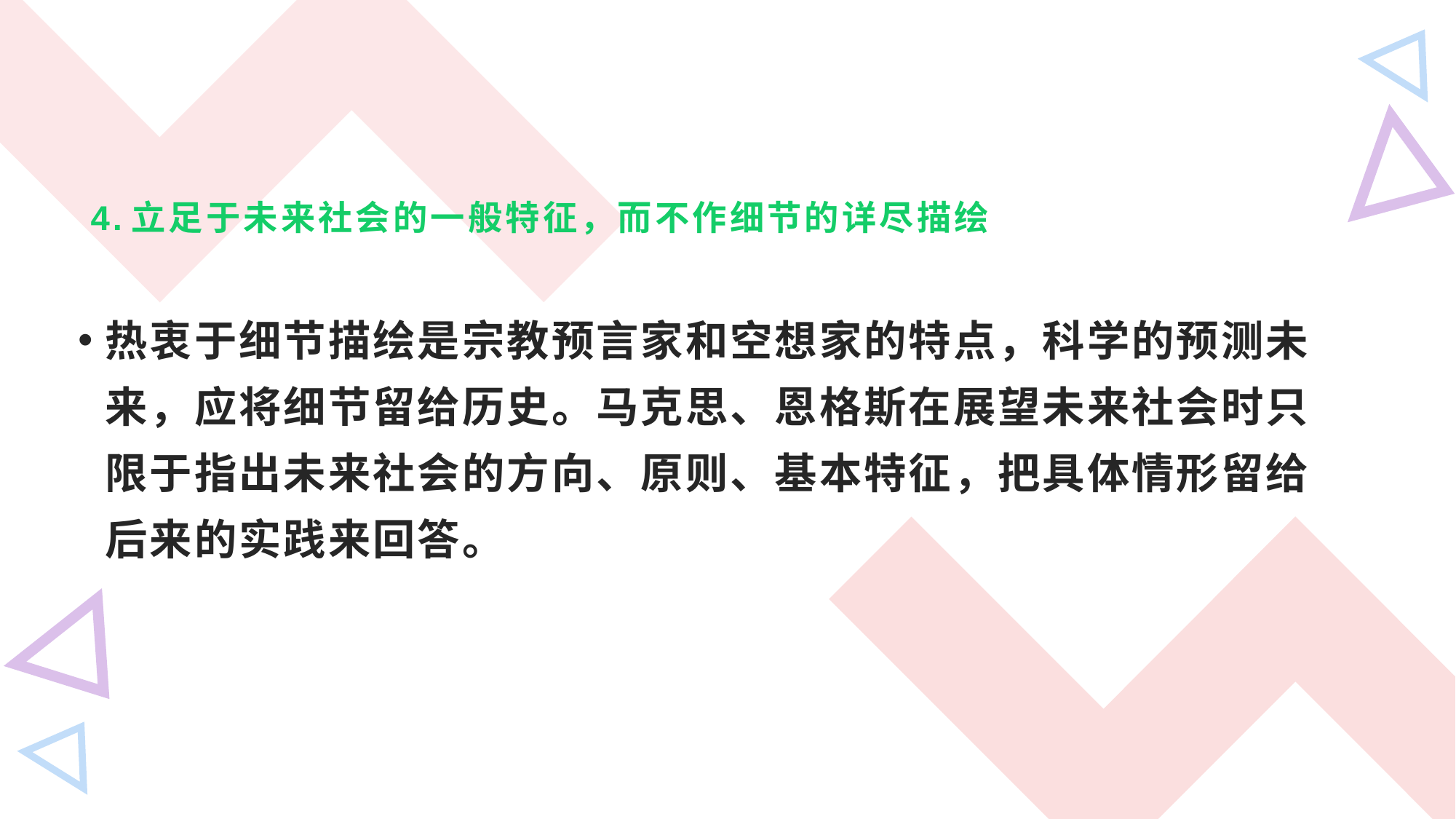

# 4.立足于未来社会的一般特征，而不作细节的详尽描绘
热衷于细节描绘是宗教预言家和空想家的特点，科学的预测未来，应将细节留给历史。马克思、恩格斯在展望未来社会时只限于指出未来社会的方向、原则、基本特征，把具体情形留给后来的实践来回答。